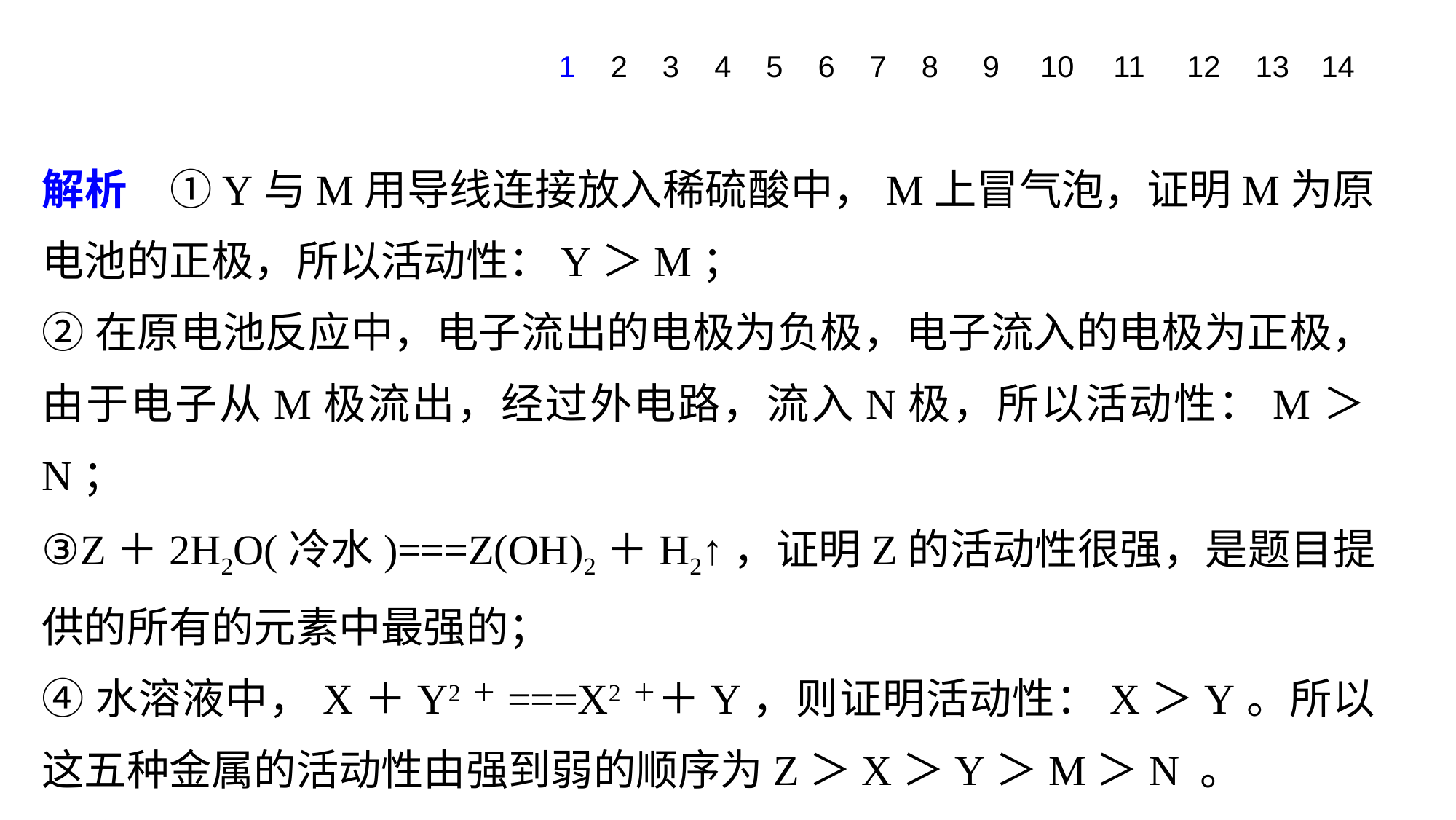

1
2
3
4
5
6
7
8
9
10
11
12
13
14
解析　①Y与M用导线连接放入稀硫酸中，M上冒气泡，证明M为原电池的正极，所以活动性：Y＞M；
②在原电池反应中，电子流出的电极为负极，电子流入的电极为正极，由于电子从M极流出，经过外电路，流入N极，所以活动性：M＞N；
③Z＋2H2O(冷水)===Z(OH)2＋H2↑，证明Z的活动性很强，是题目提供的所有的元素中最强的；
④水溶液中，X＋Y2＋===X2＋＋Y，则证明活动性：X＞Y。所以这五种金属的活动性由强到弱的顺序为Z＞X＞Y＞M＞N 。
答案　A